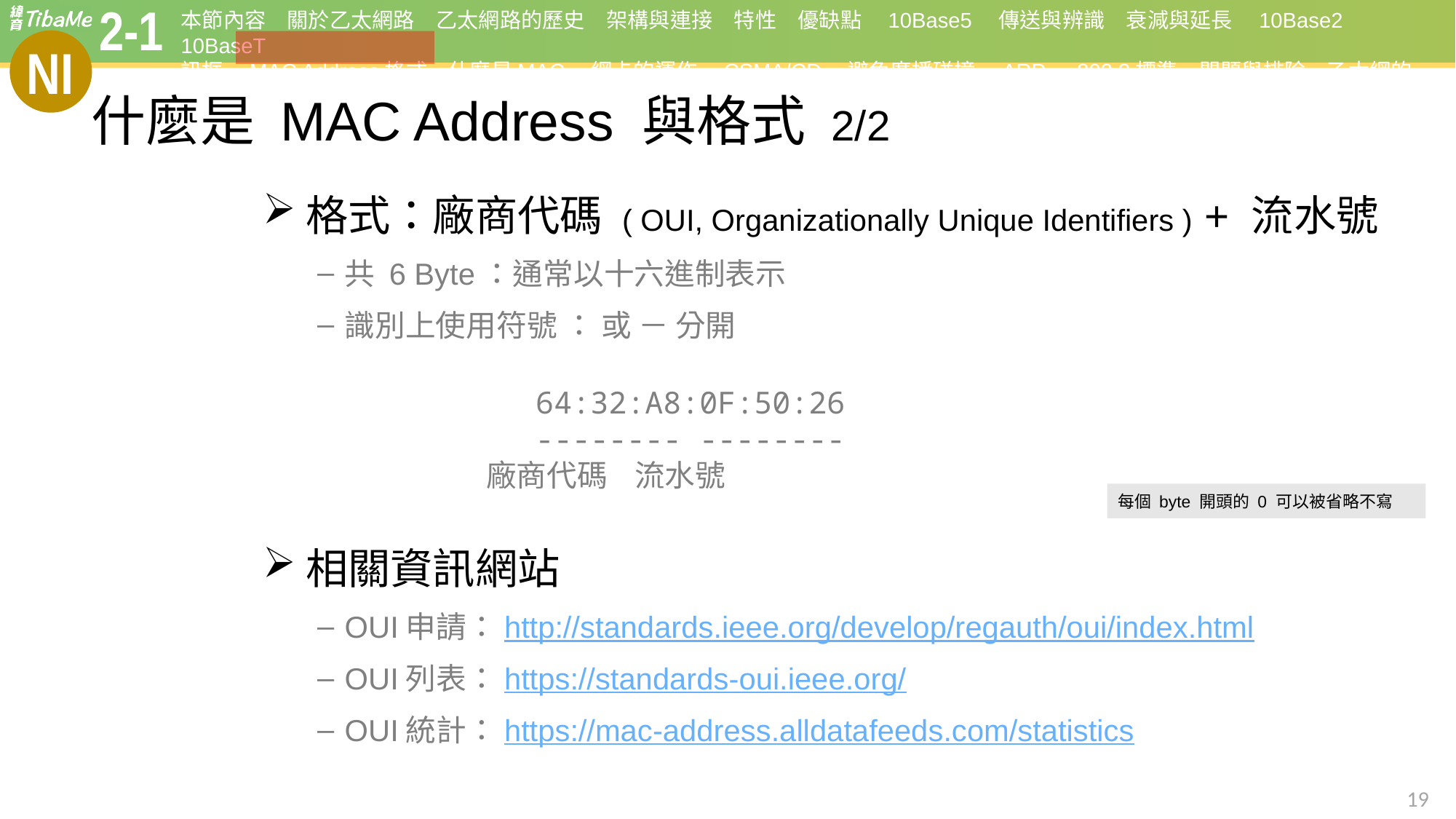

# 什麼是 MAC Address 與格式 2/2
格式：廠商代碼 ( OUI, Organizationally Unique Identifiers ) + 流水號
共 6 Byte：通常以十六進制表示
識別上使用符號 ： 或 － 分開

            64:32:A8:0F:50:26
            -------- --------
                        廠商代碼    流水號

相關資訊網站
OUI申請：http://standards.ieee.org/develop/regauth/oui/index.html
OUI列表：https://standards-oui.ieee.org/
OUI統計：https://mac-address.alldatafeeds.com/statistics
每個 byte 開頭的 0 可以被省略不寫